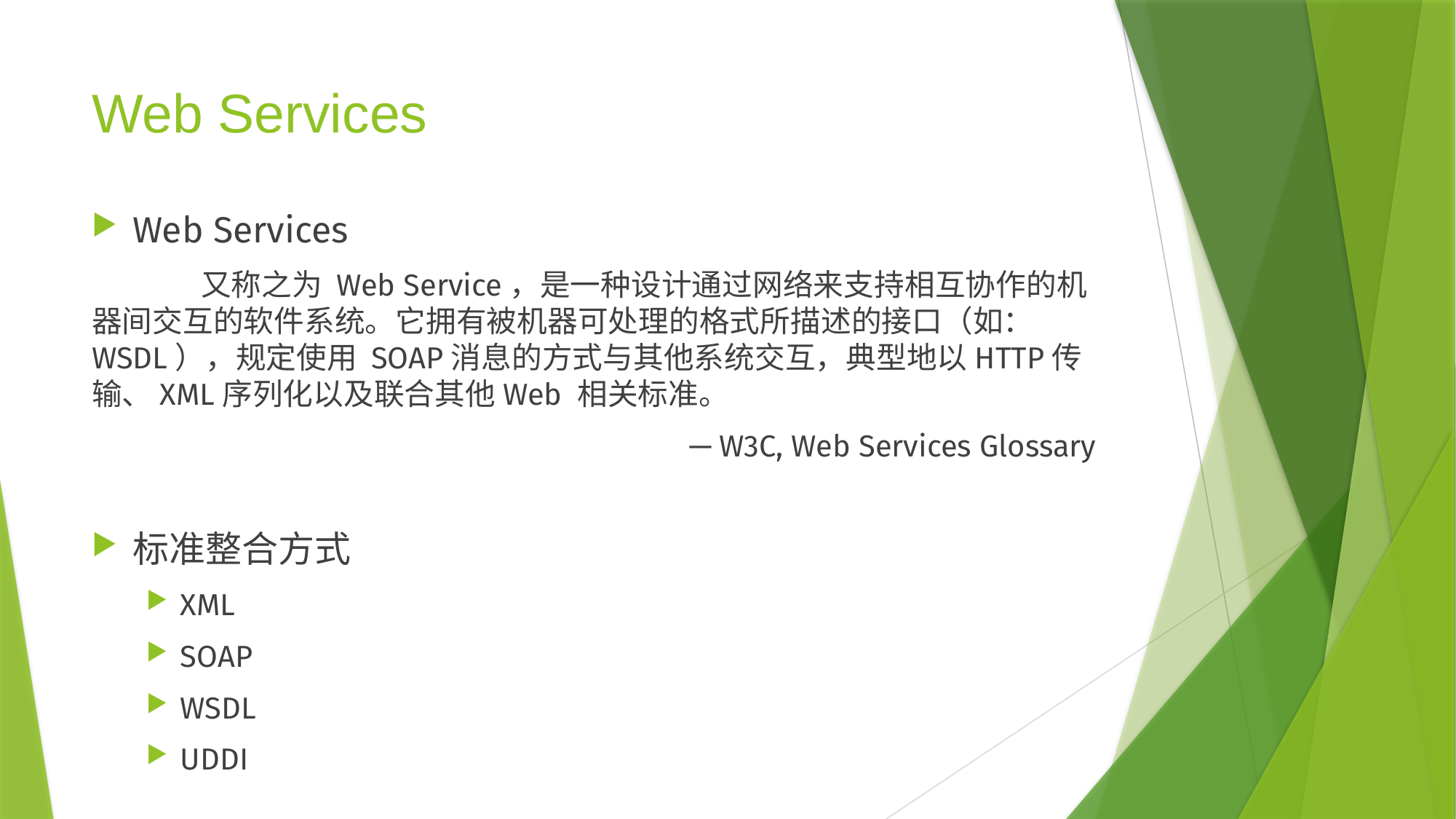

# Web Services
Web Services
	又称之为 Web Service，是一种设计通过网络来支持相互协作的机器间交互的软件系统。它拥有被机器可处理的格式所描述的接口（如：WSDL），规定使用 SOAP消息的方式与其他系统交互，典型地以HTTP传输、XML序列化以及联合其他Web 相关标准。
— W3C, Web Services Glossary

标准整合方式
XML
SOAP
WSDL
UDDI